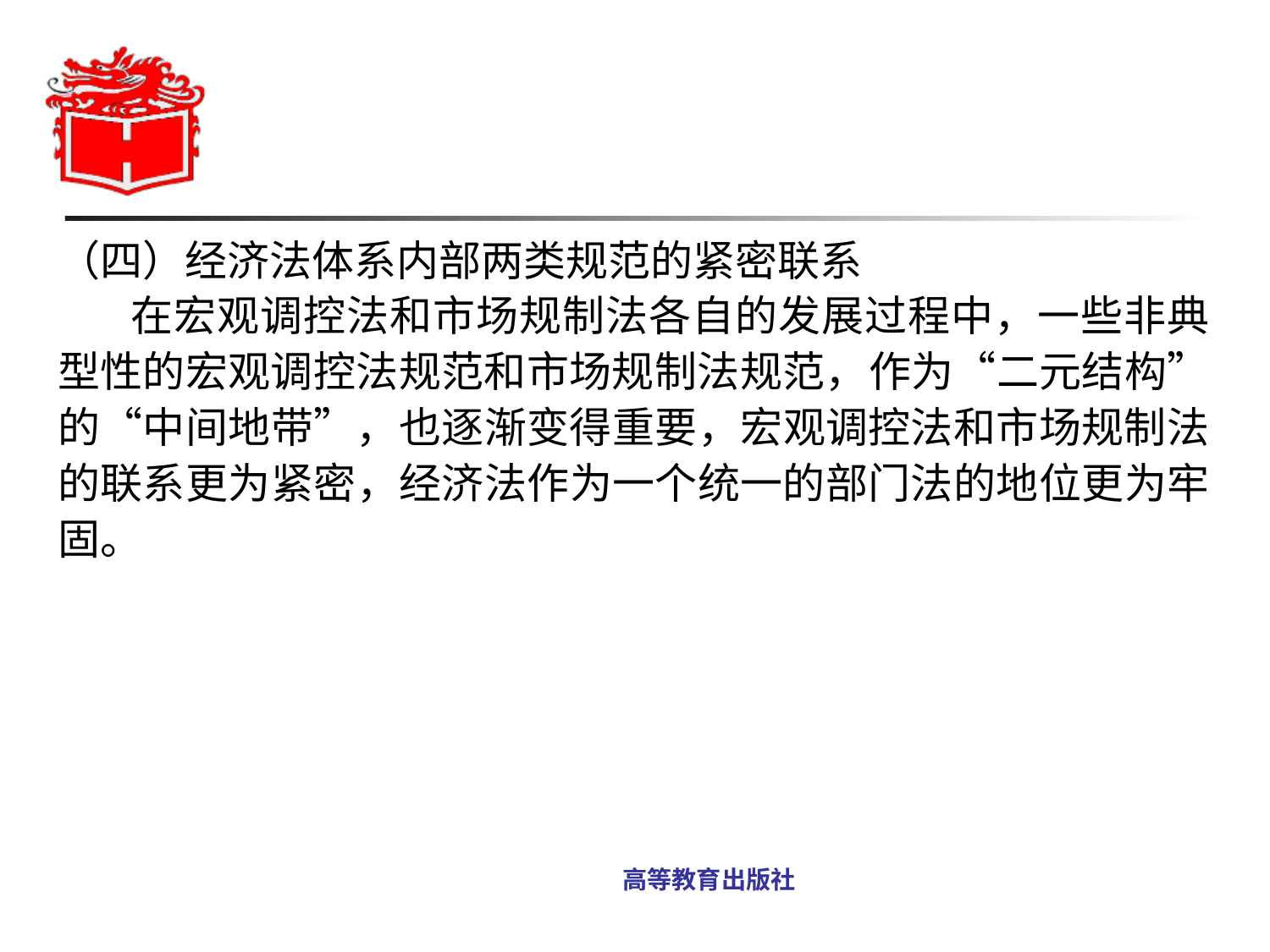

（四）经济法体系内部两类规范的紧密联系
      在宏观调控法和市场规制法各自的发展过程中，一些非典型性的宏观调控法规范和市场规制法规范，作为“二元结构”的“中间地带”，也逐渐变得重要，宏观调控法和市场规制法的联系更为紧密，经济法作为一个统一的部门法的地位更为牢固。

高等教育出版社